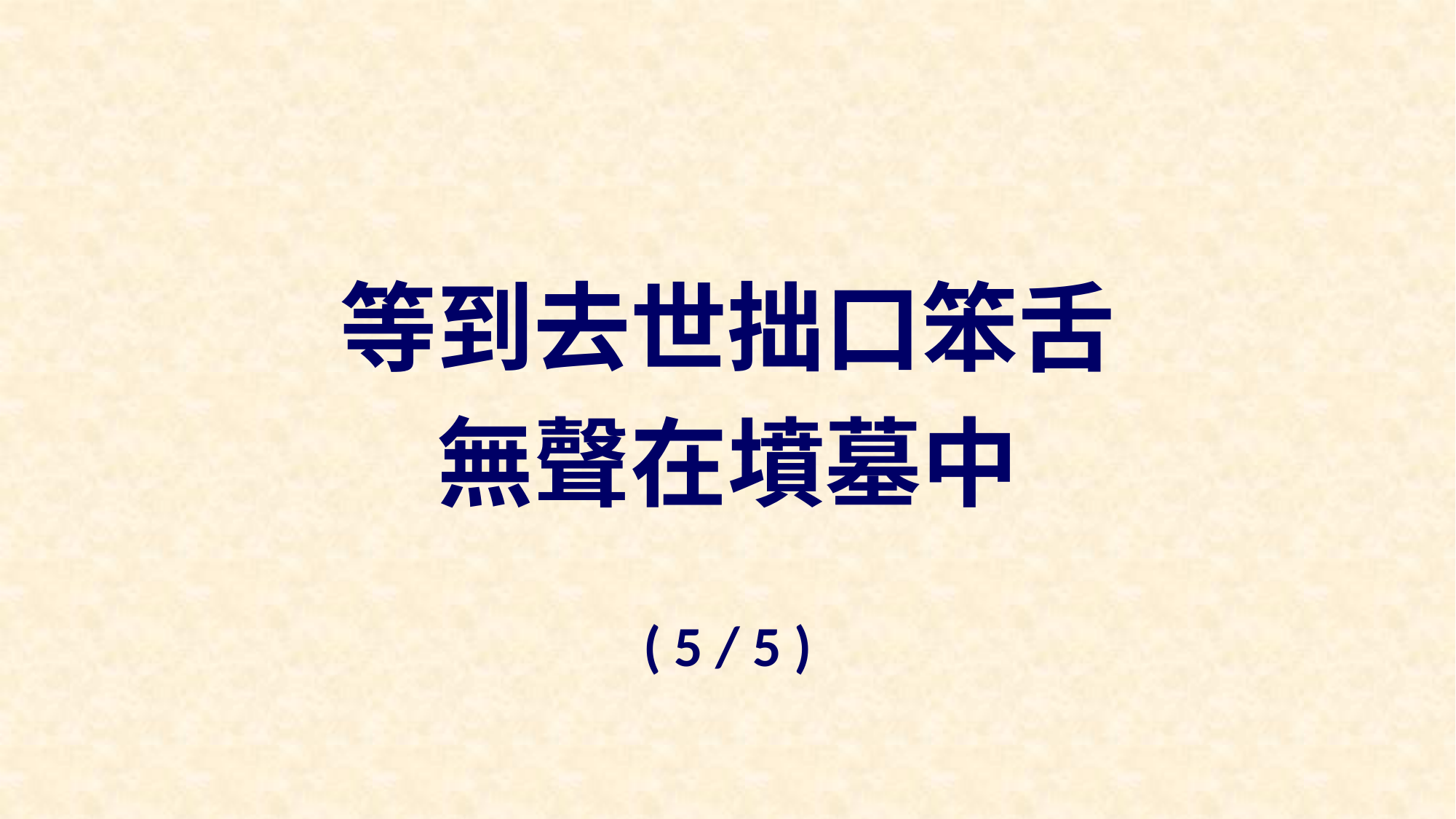

等到去世拙口笨舌
無聲在墳墓中
( 5 / 5 )